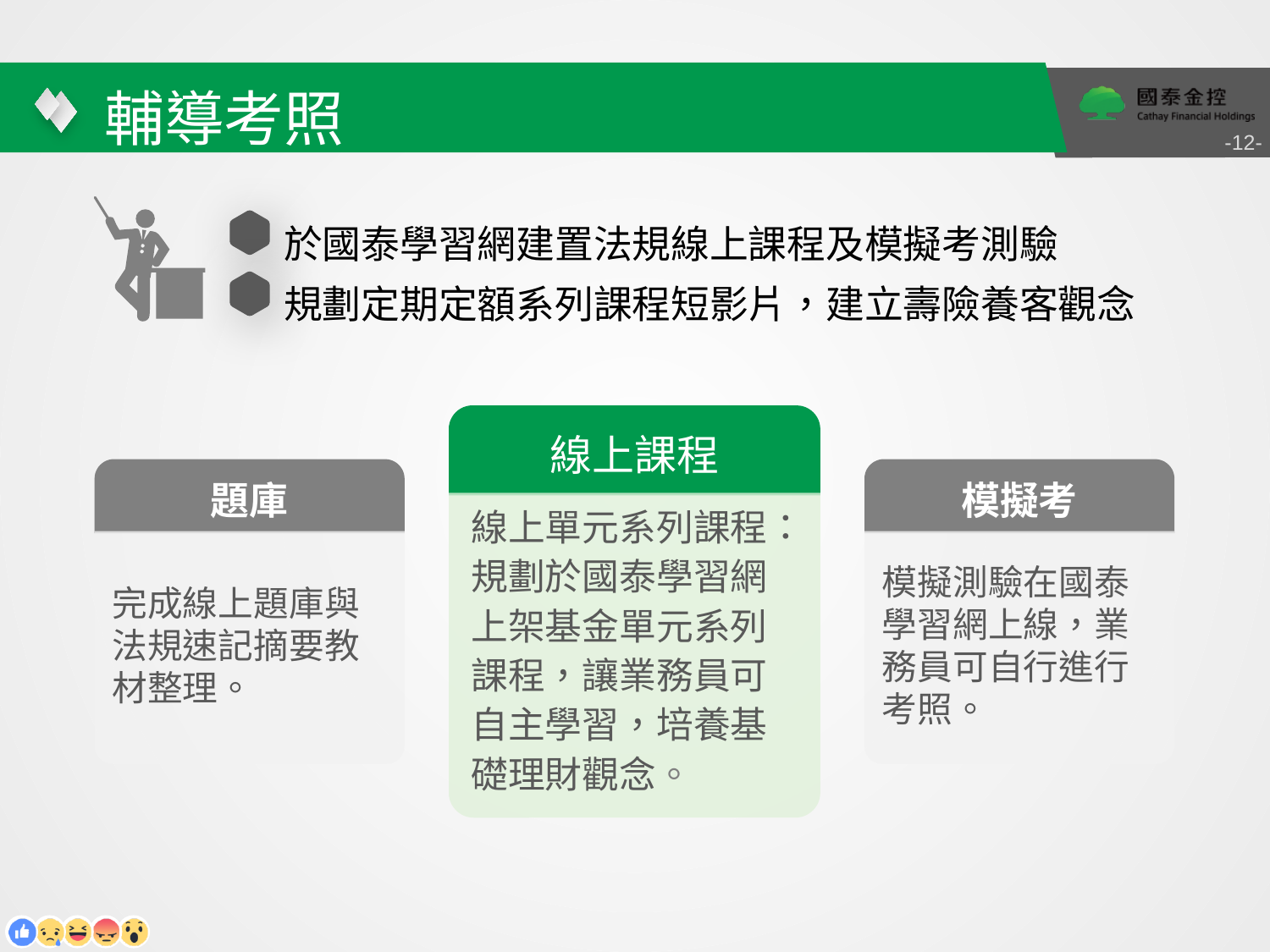

# 輔導考照
-12-

於國泰學習網建置法規線上課程及模擬考測驗
規劃定期定額系列課程短影片，建立壽險養客觀念

線上課程
線上單元系列課程：規劃於國泰學習網上架基金單元系列課程，讓業務員可自主學習，培養基礎理財觀念。
題庫
完成線上題庫與法規速記摘要教材整理。
模擬考
模擬測驗在國泰學習網上線，業務員可自行進行考照。